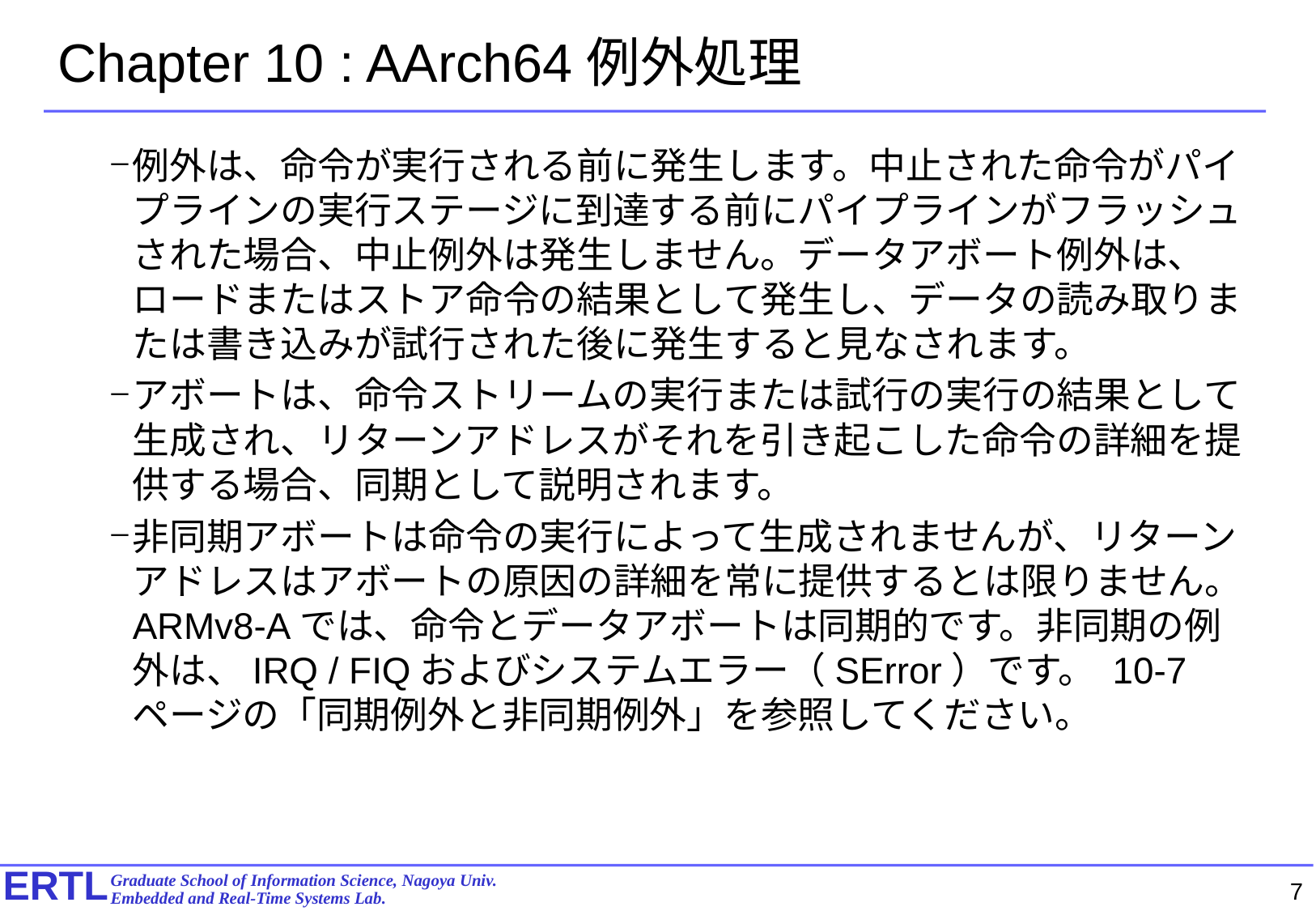

# Chapter 10 : AArch64例外処理
例外は、命令が実行される前に発生します。中止された命令がパイプラインの実行ステージに到達する前にパイプラインがフラッシュされた場合、中止例外は発生しません。データアボート例外は、ロードまたはストア命令の結果として発生し、データの読み取りまたは書き込みが試行された後に発生すると見なされます。
アボートは、命令ストリームの実行または試行の実行の結果として生成され、リターンアドレスがそれを引き起こした命令の詳細を提供する場合、同期として説明されます。
非同期アボートは命令の実行によって生成されませんが、リターンアドレスはアボートの原因の詳細を常に提供するとは限りません。 ARMv8-Aでは、命令とデータアボートは同期的です。非同期の例外は、IRQ / FIQおよびシステムエラー（SError）です。 10-7ページの「同期例外と非同期例外」を参照してください。

7